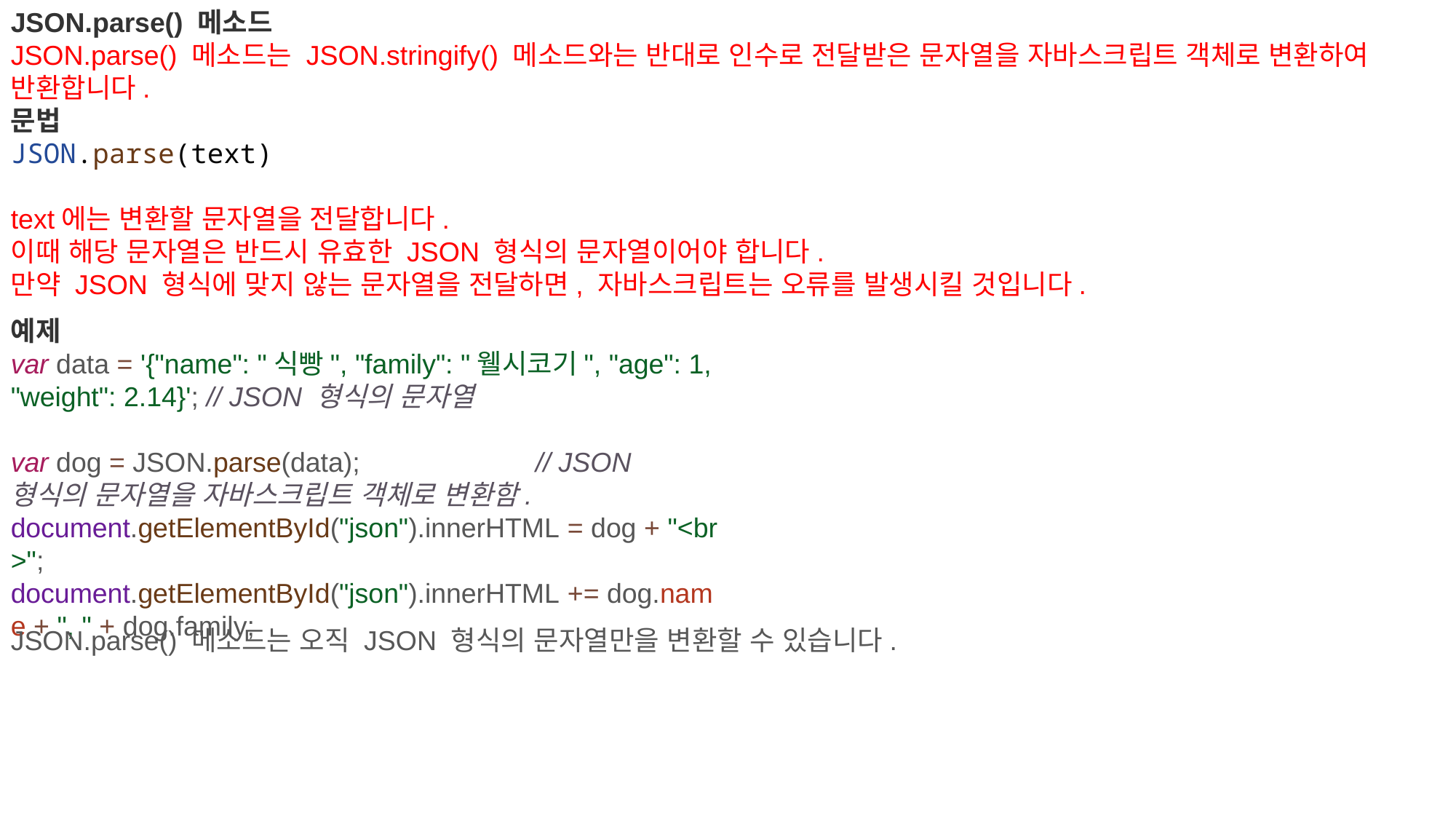

JSON.parse() 메소드
JSON.parse() 메소드는 JSON.stringify() 메소드와는 반대로 인수로 전달받은 문자열을 자바스크립트 객체로 변환하여 반환합니다.
문법
JSON.parse(text)

text에는 변환할 문자열을 전달합니다.
이때 해당 문자열은 반드시 유효한 JSON 형식의 문자열이어야 합니다.
만약 JSON 형식에 맞지 않는 문자열을 전달하면, 자바스크립트는 오류를 발생시킬 것입니다.
예제
var data = '{"name": "식빵", "family": "웰시코기", "age": 1, "weight": 2.14}'; // JSON 형식의 문자열

var dog = JSON.parse(data);                       // JSON 형식의 문자열을 자바스크립트 객체로 변환함.
document.getElementById("json").innerHTML = dog + "<br>";
document.getElementById("json").innerHTML += dog.name + ", " + dog.family;
JSON.parse() 메소드는 오직 JSON 형식의 문자열만을 변환할 수 있습니다.